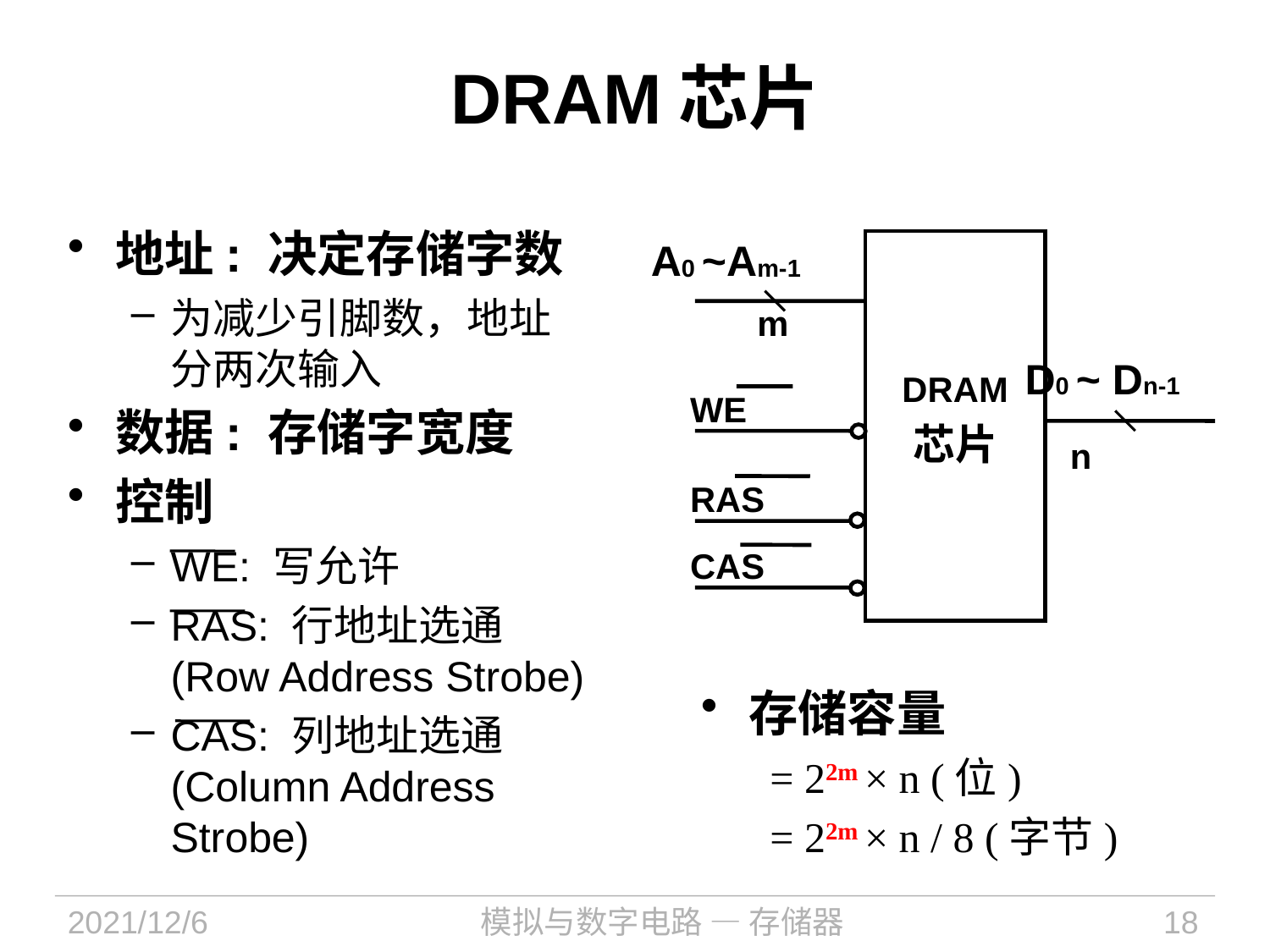

# DRAM芯片
地址: 决定存储字数
为减少引脚数，地址分两次输入
数据: 存储字宽度
控制
WE: 写允许
RAS: 行地址选通(Row Address Strobe)
CAS: 列地址选通(Column Address Strobe)
A0 ~Am-1

m

D0 ~ Dn-1
DRAM
芯片
WE

n

RAS

CAS

存储容量
	  = 22m × n (位)
	  = 22m × n / 8 (字节)

2021/12/6
模拟与数字电路 — 存储器
18